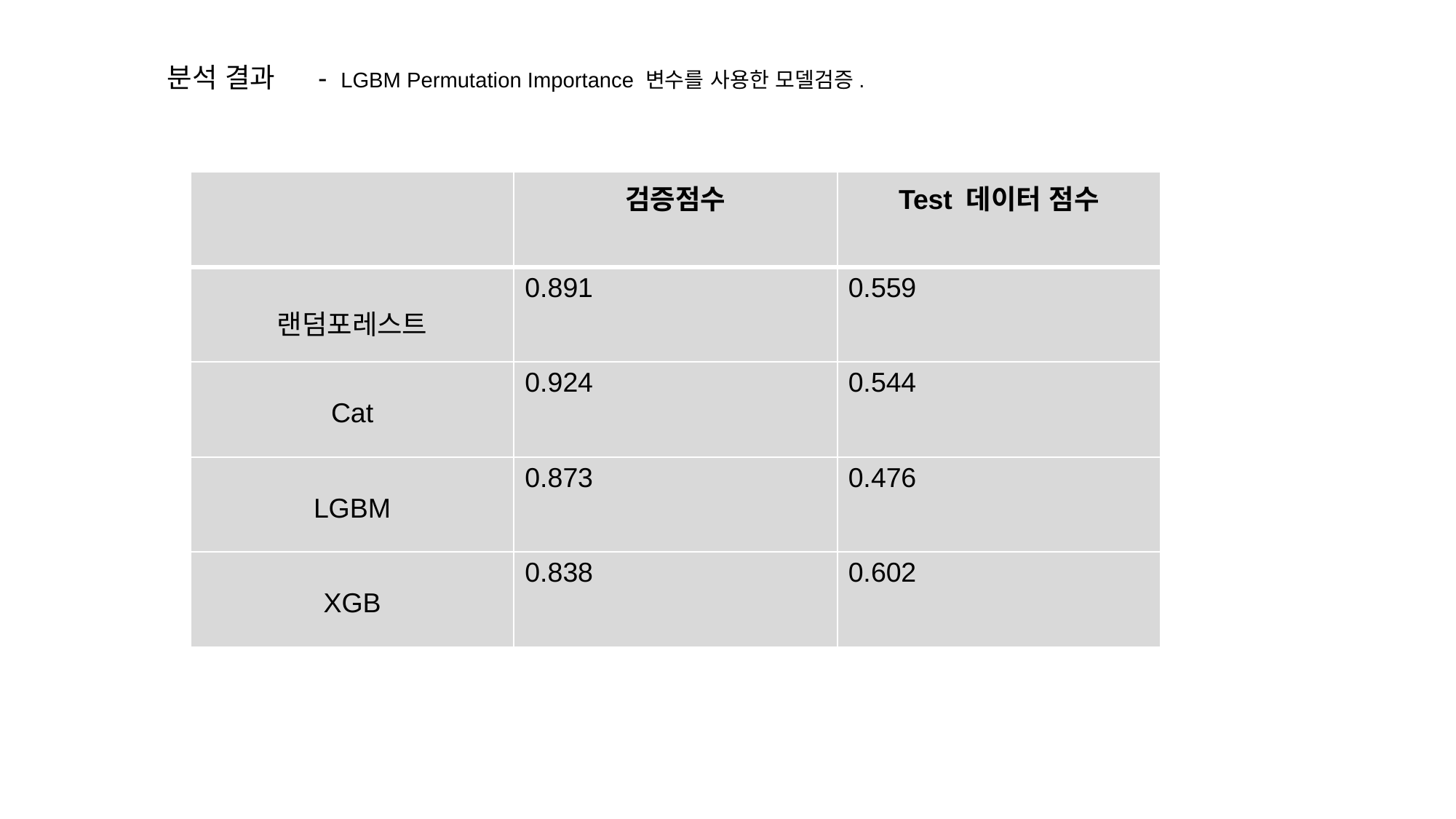

분석 결과
-  LGBM Permutation Importance 변수를 사용한 모델검증.
|  | 검증점수 | Test 데이터 점수 |
| --- | --- | --- |
| 랜덤포레스트 | 0.891 | 0.559 |
| Cat | 0.924 | 0.544 |
| LGBM | 0.873 | 0.476 |
| XGB | 0.838 | 0.602 |